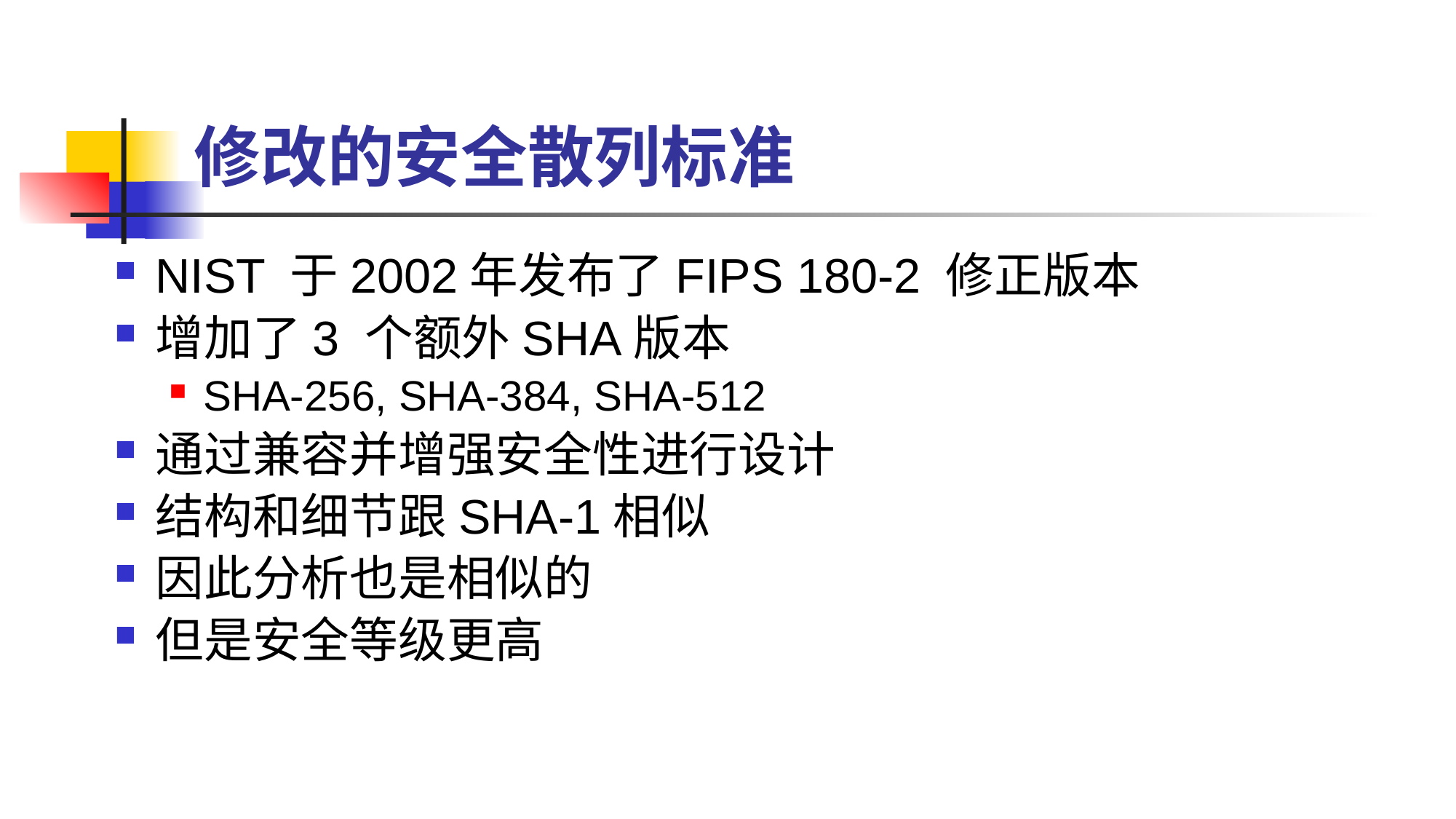

# 修改的安全散列标准
NIST 于2002年发布了FIPS 180-2 修正版本
增加了3 个额外SHA版本
SHA-256, SHA-384, SHA-512
通过兼容并增强安全性进行设计
结构和细节跟SHA-1相似
因此分析也是相似的
但是安全等级更高